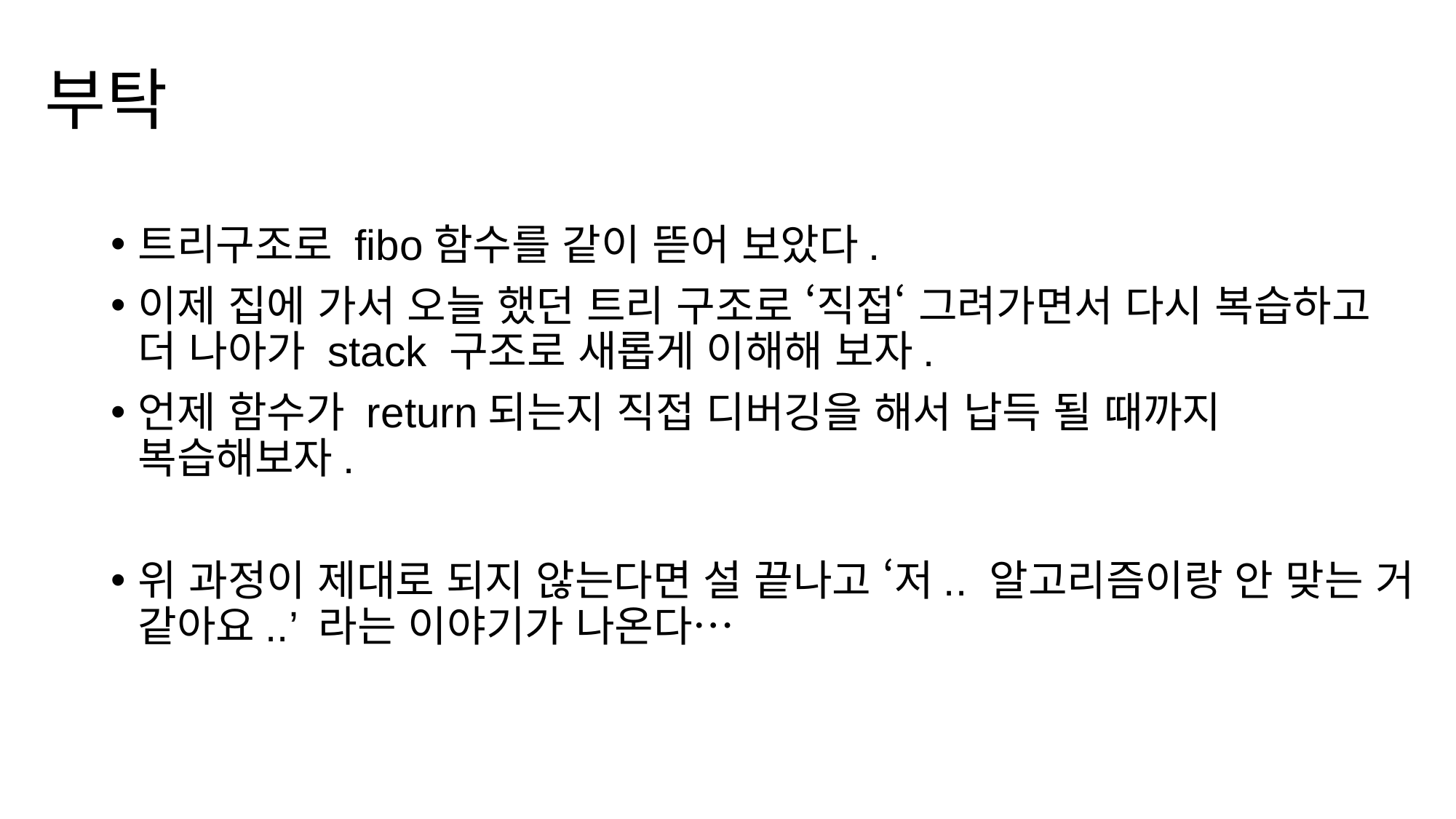

# 부탁
트리구조로 fibo함수를 같이 뜯어 보았다.
이제 집에 가서 오늘 했던 트리 구조로 ‘직접‘ 그려가면서 다시 복습하고 더 나아가 stack 구조로 새롭게 이해해 보자.
언제 함수가 return되는지 직접 디버깅을 해서 납득 될 때까지 복습해보자.

위 과정이 제대로 되지 않는다면 설 끝나고 ‘저.. 알고리즘이랑 안 맞는 거 같아요..’ 라는 이야기가 나온다…